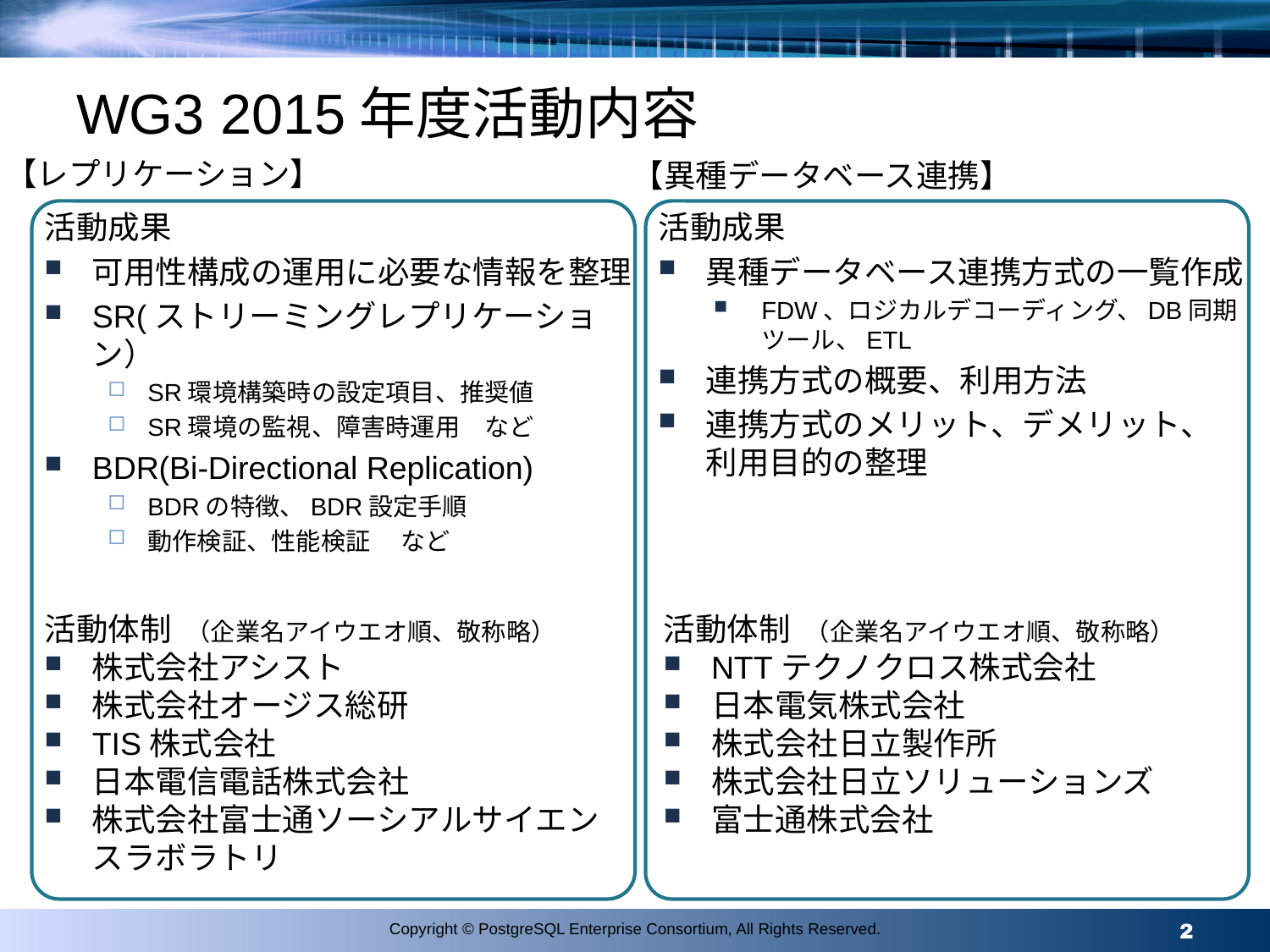

# WG3 2015年度活動内容
【レプリケーション】
【異種データベース連携】

活動成果
可用性構成の運用に必要な情報を整理
SR(ストリーミングレプリケーション）
SR環境構築時の設定項目、推奨値
SR環境の監視、障害時運用　など
BDR(Bi-Directional Replication)
BDRの特徴、BDR設定手順
動作検証、性能検証 　など

活動成果
異種データベース連携方式の一覧作成
FDW、ロジカルデコーディング、DB同期ツール、ETL
連携方式の概要、利用方法
連携方式のメリット、デメリット、
利用目的の整理

活動体制  （企業名アイウエオ順、敬称略）
株式会社アシスト
株式会社オージス総研
TIS株式会社
日本電信電話株式会社
株式会社富士通ソーシアルサイエンスラボラトリ

活動体制  （企業名アイウエオ順、敬称略）
NTTテクノクロス株式会社
日本電気株式会社
株式会社日立製作所
株式会社日立ソリューションズ
富士通株式会社

2